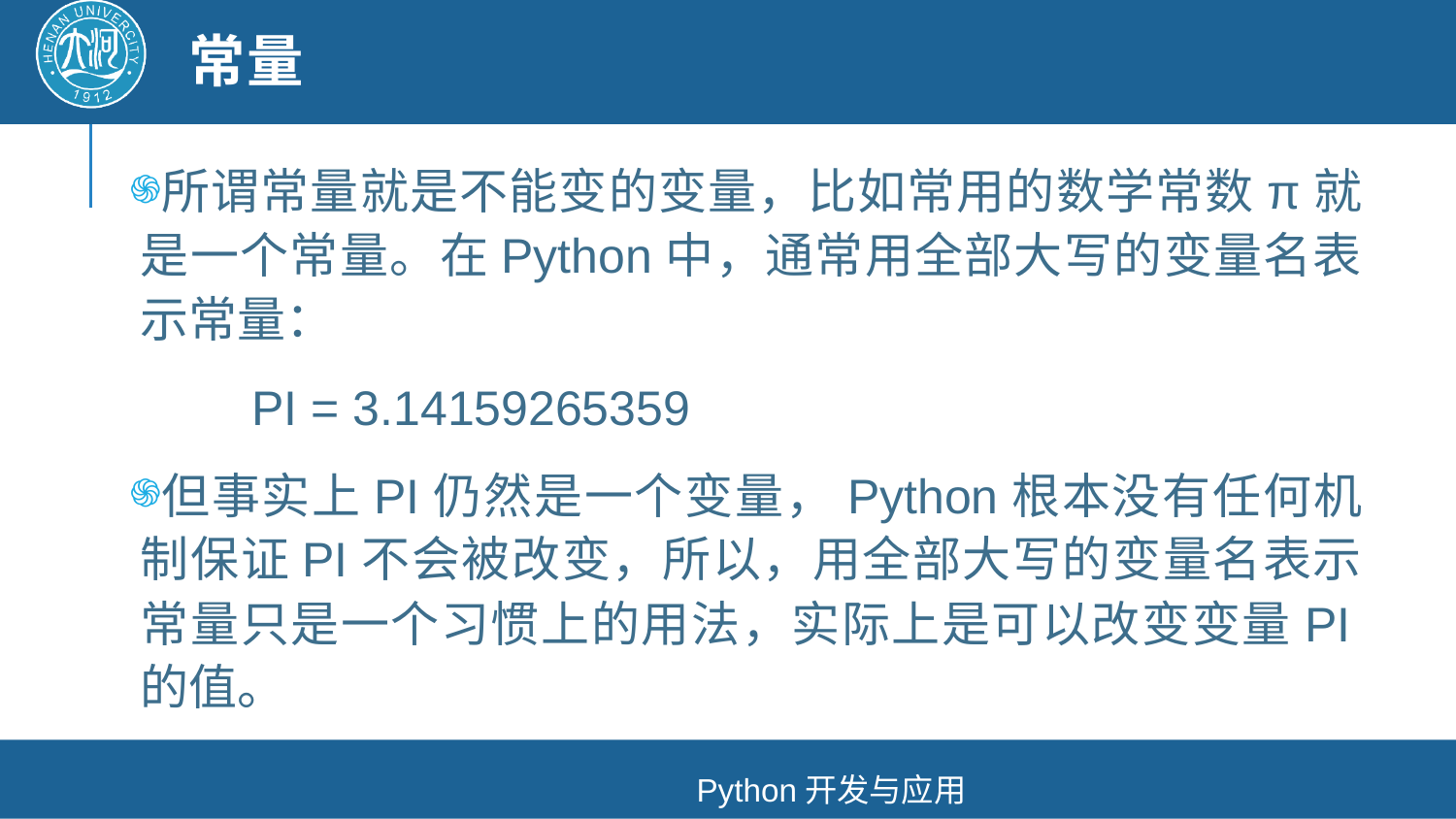

# 常量
所谓常量就是不能变的变量，比如常用的数学常数π就是一个常量。在Python中，通常用全部大写的变量名表示常量：
         PI = 3.14159265359
但事实上PI仍然是一个变量，Python根本没有任何机制保证PI不会被改变，所以，用全部大写的变量名表示常量只是一个习惯上的用法，实际上是可以改变变量PI的值。

Python开发与应用
8